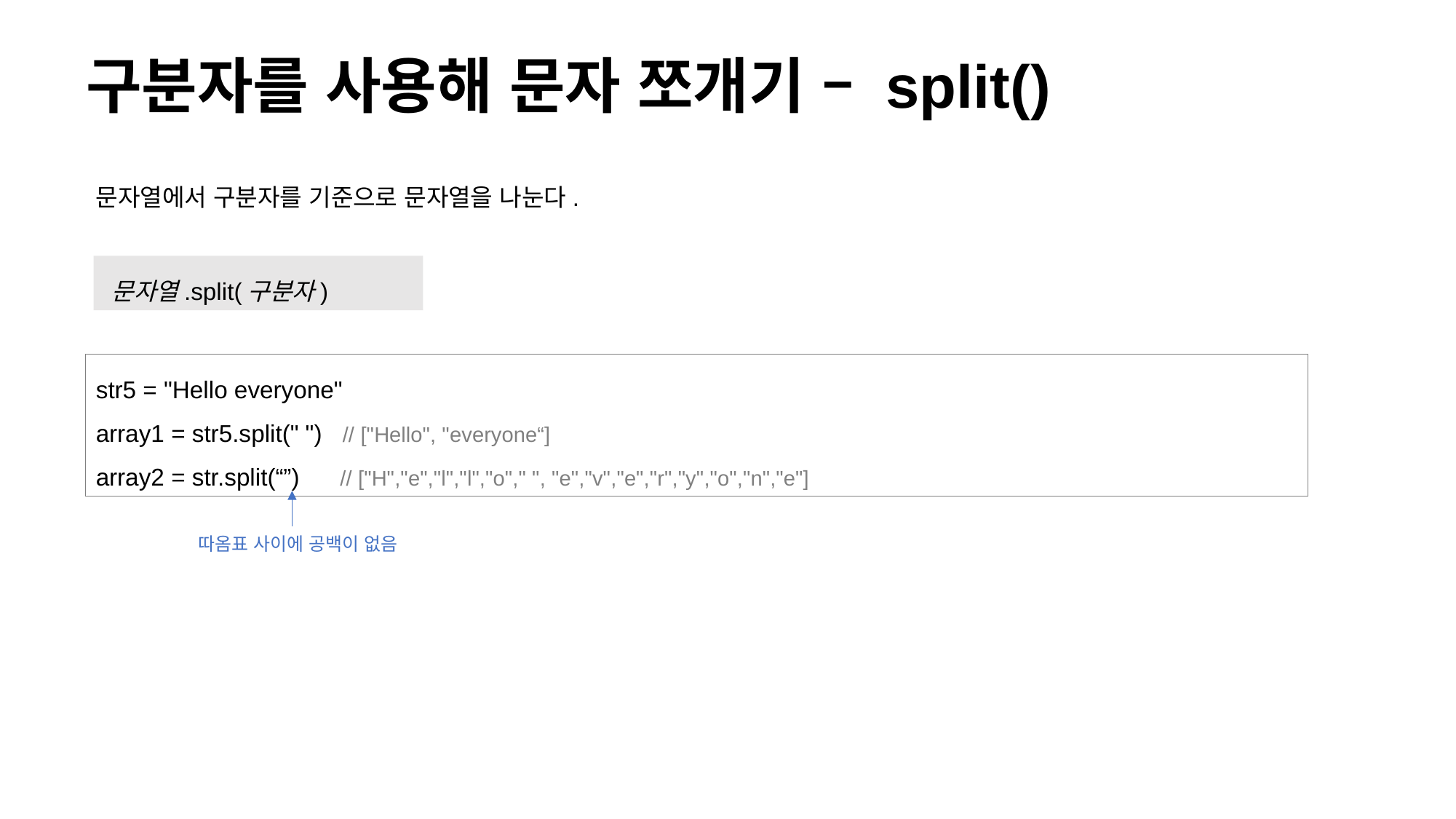

# 구분자를 사용해 문자 쪼개기 – split()
문자열에서 구분자를 기준으로 문자열을 나눈다.
문자열.split(구분자)
str5 = "Hello everyone"
array1 = str5.split(" ")   // ["Hello", "everyone“]
array2 = str.split(“”)      // ["H","e","l","l","o"," ", "e","v","e","r","y","o","n","e"]
따옴표 사이에 공백이 없음